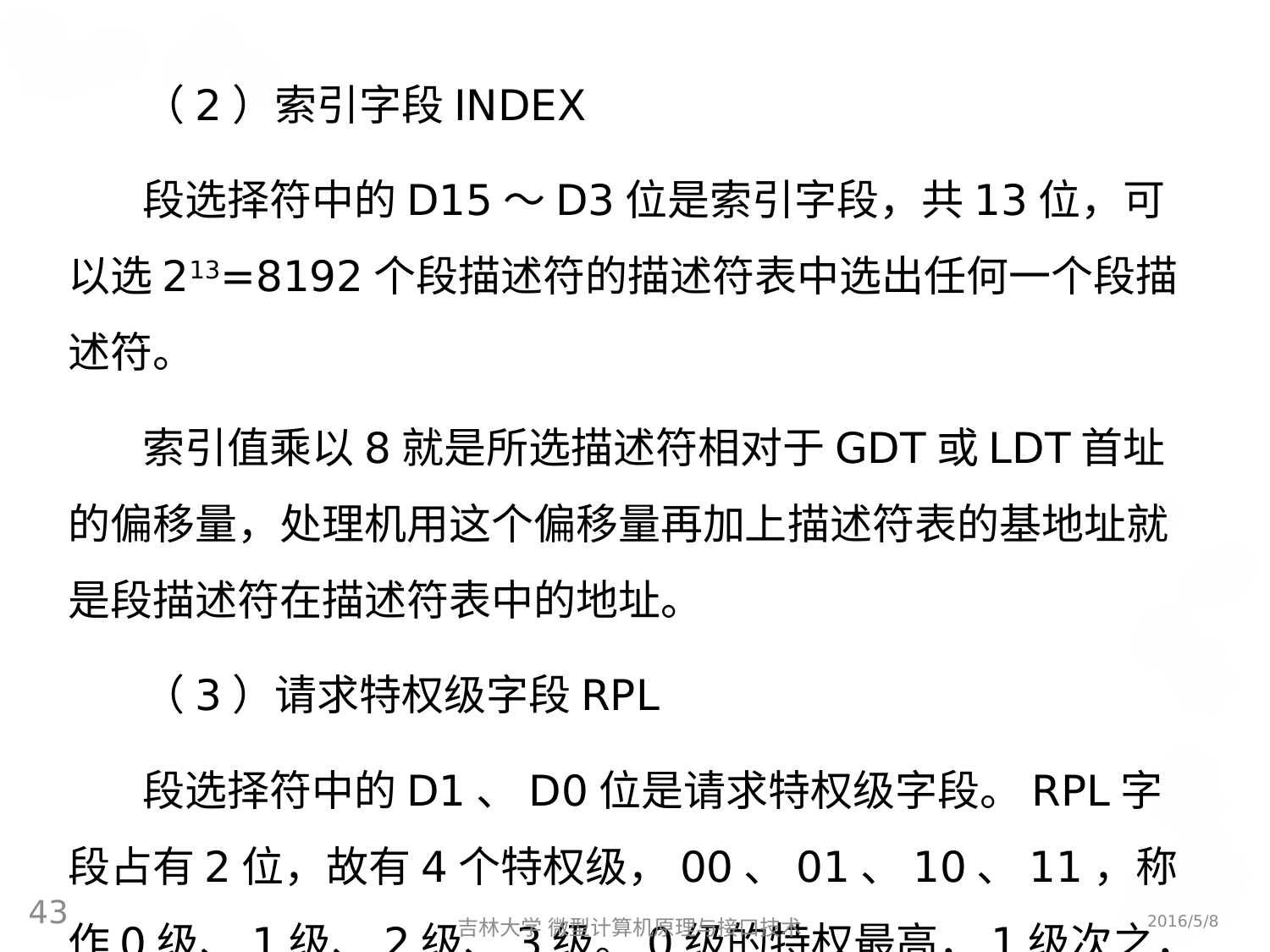

（2）索引字段INDEX
段选择符中的D15～D3位是索引字段，共13位，可以选213=8192个段描述符的描述符表中选出任何一个段描述符。
索引值乘以8就是所选描述符相对于GDT或LDT首址的偏移量，处理机用这个偏移量再加上描述符表的基地址就是段描述符在描述符表中的地址。
（3）请求特权级字段RPL
段选择符中的D1、D0位是请求特权级字段。RPL字段占有2位，故有4个特权级，00、01、10、11，称作0级、1级、2级、3级。0级的特权最高，1级次之，3级的特权最低。
43
2016/5/8
吉林大学 微型计算机原理与接口技术